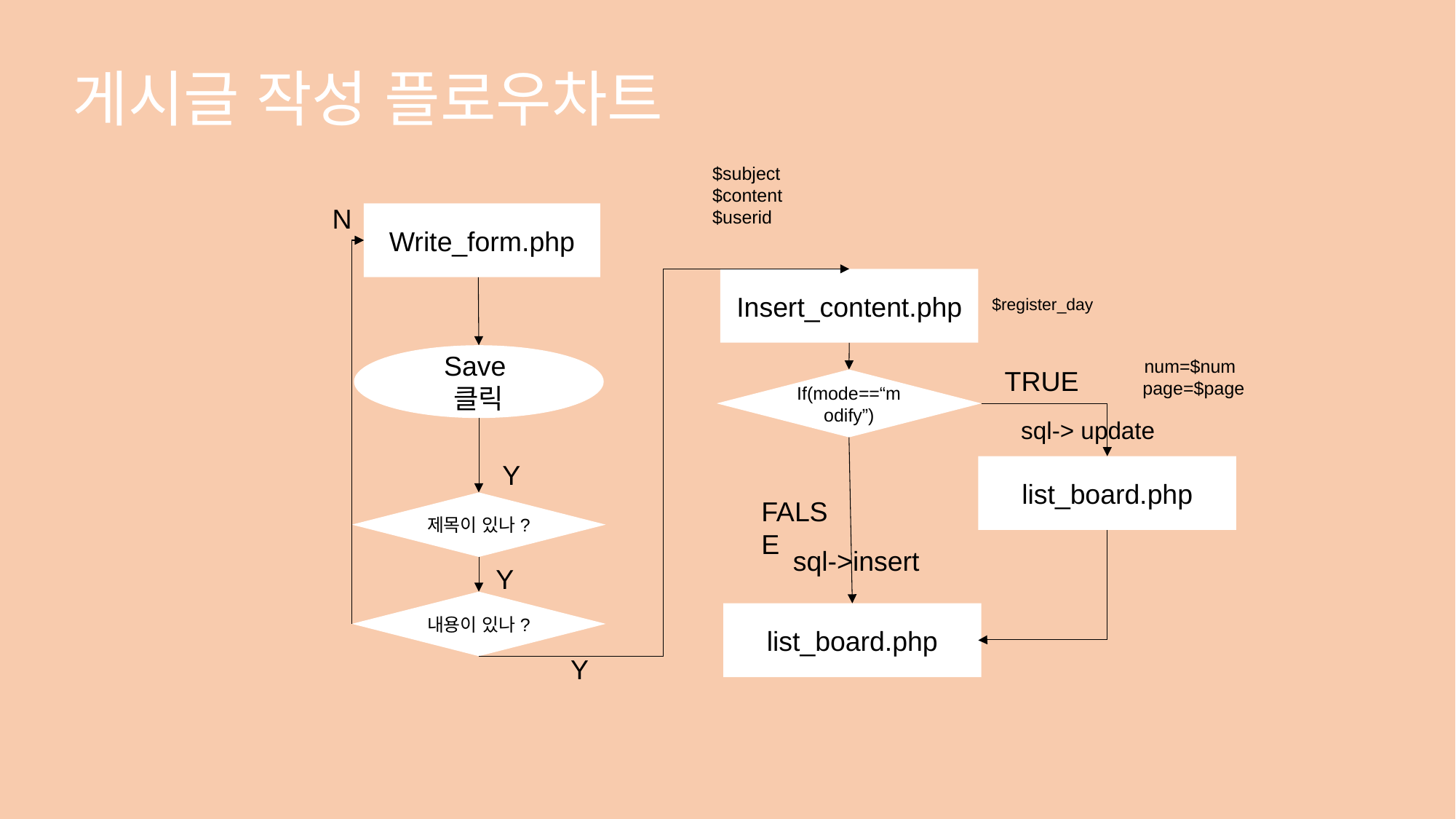

# 게시글 작성 플로우차트
$subject
$content
$userid
N
Write_form.php
Insert_content.php
$register_day
Save
클릭
num=$num
TRUE
If(mode==“modify”)
page=$page
sql-> update
Y
list_board.php
FALSE
제목이 있나?
sql->insert
Y
내용이 있나?
list_board.php
Y